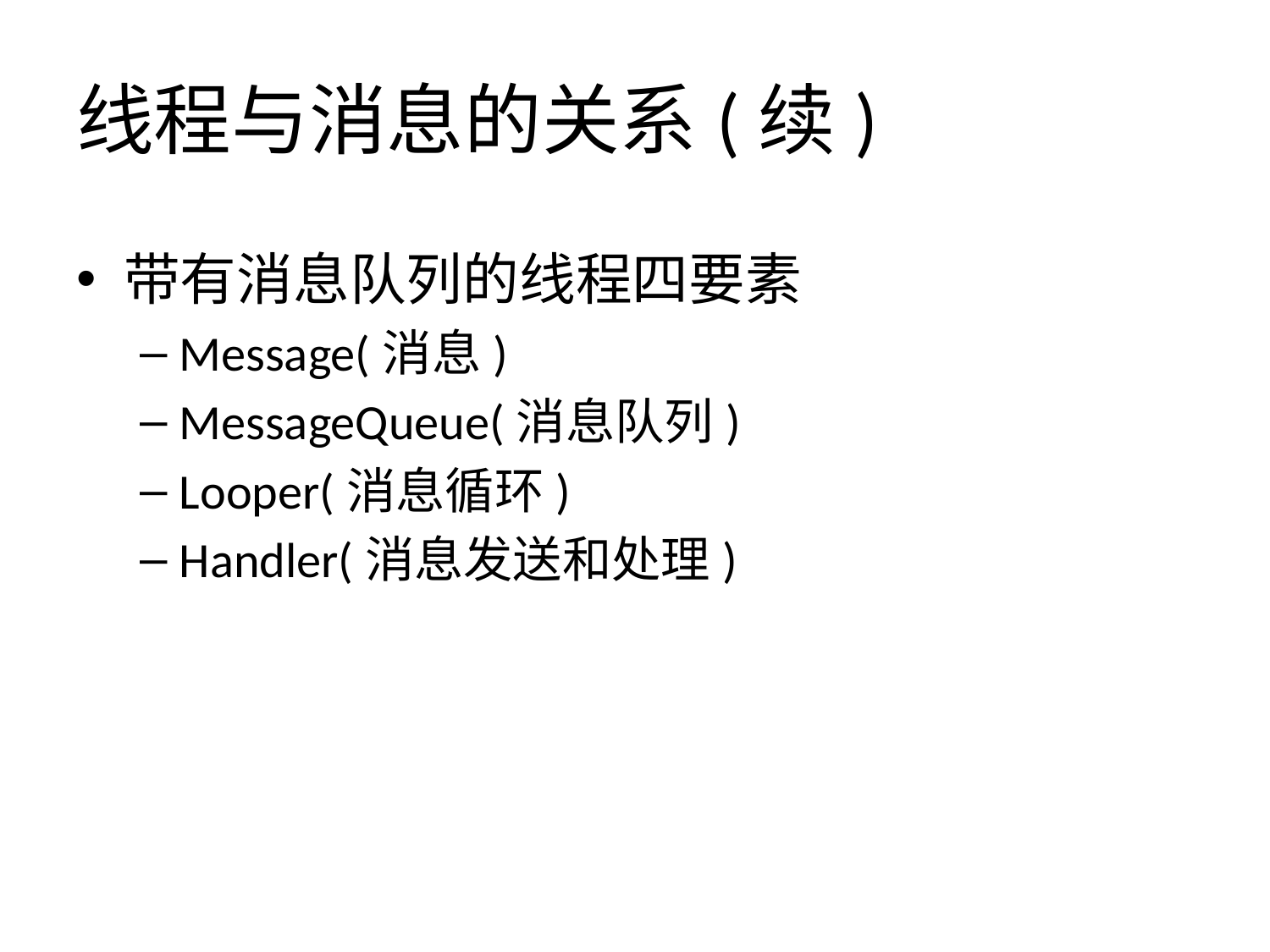

# 线程与消息的关系(续)
带有消息队列的线程四要素
Message(消息)
MessageQueue(消息队列)
Looper(消息循环)
Handler(消息发送和处理)